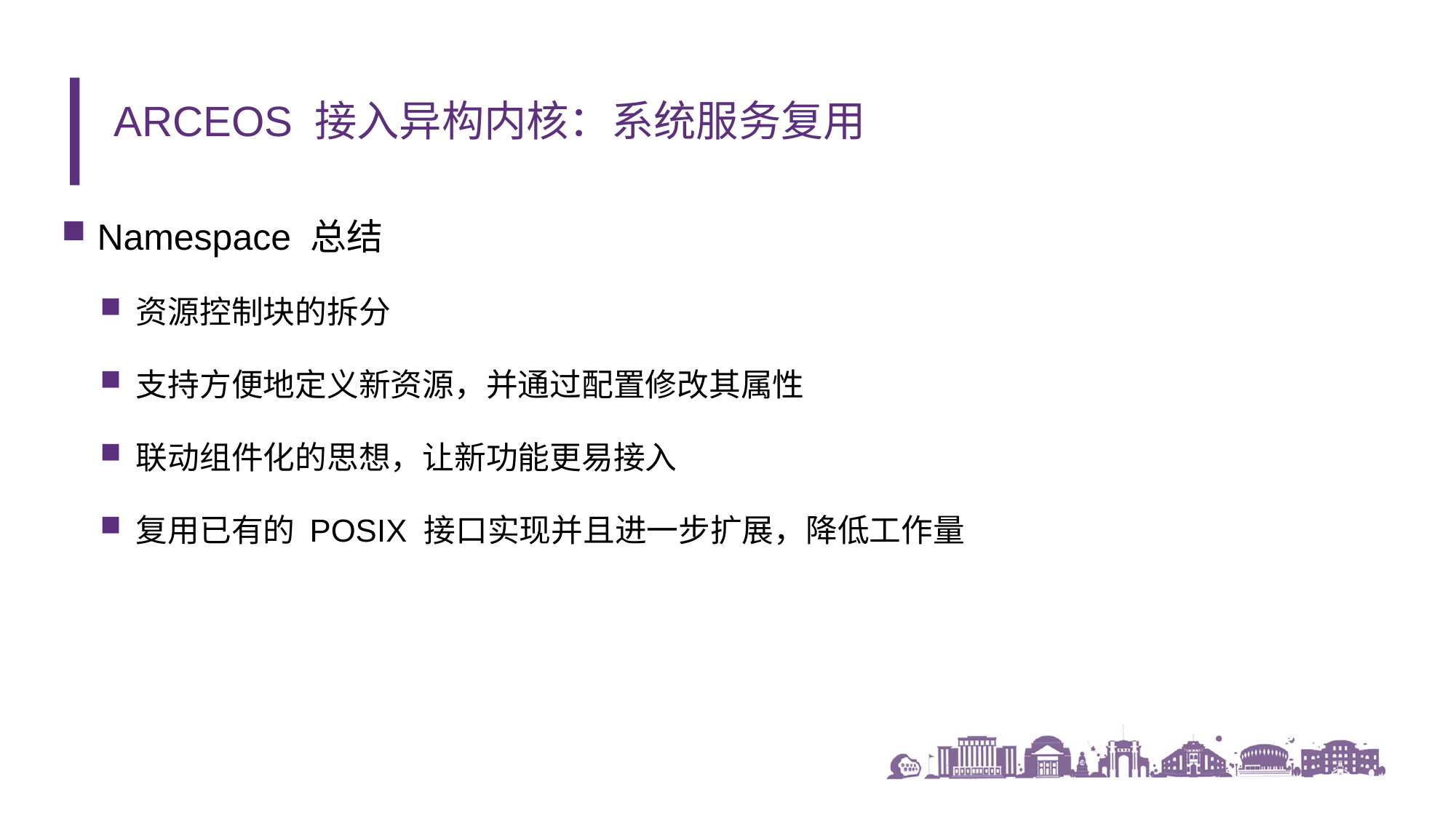

# Arceos 接入异构内核：系统服务复用
Namespace 总结
资源控制块的拆分
支持方便地定义新资源，并通过配置修改其属性
联动组件化的思想，让新功能更易接入
复用已有的 POSIX 接口实现并且进一步扩展，降低工作量